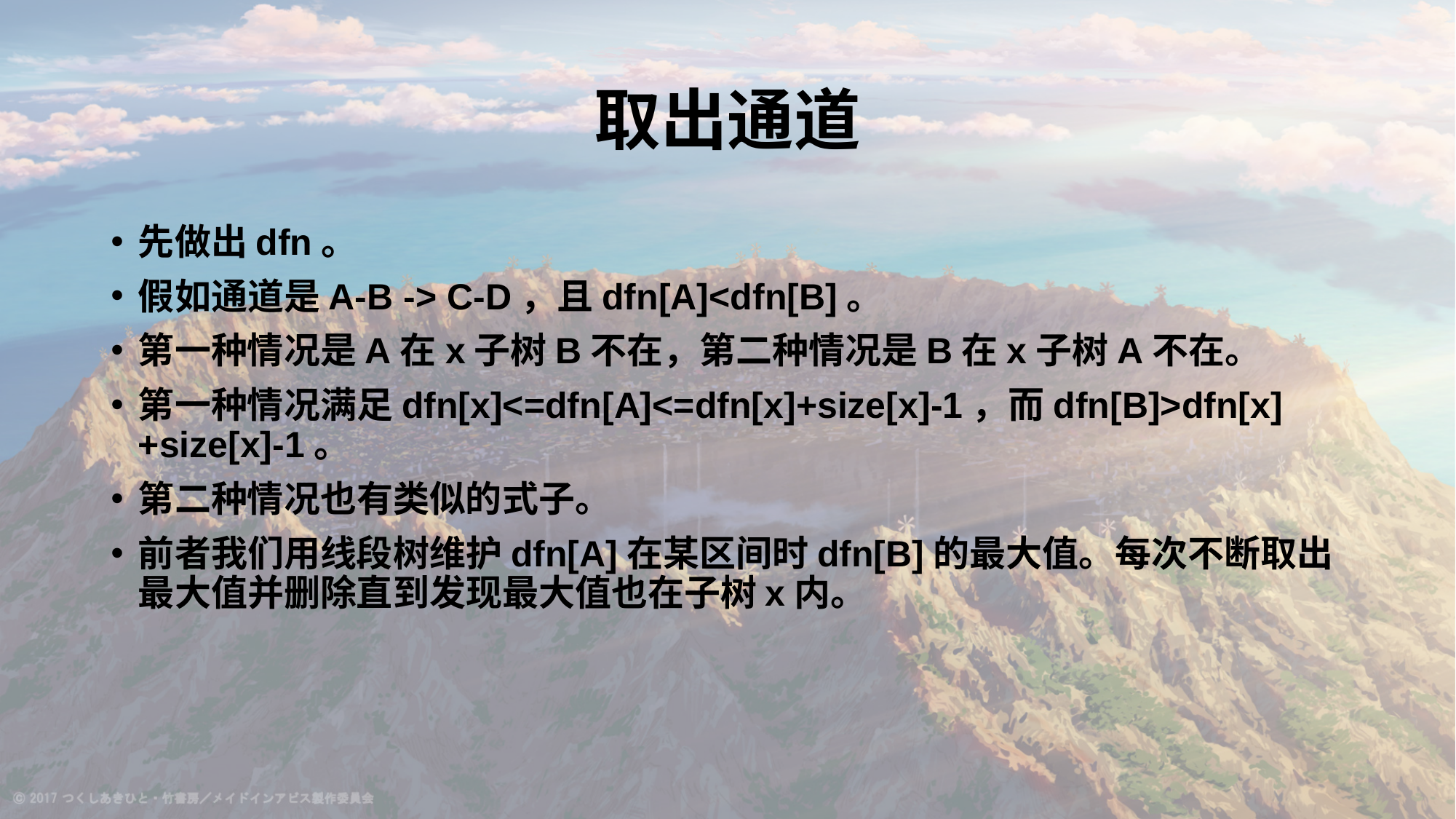

# 取出通道
先做出dfn。
假如通道是A-B -> C-D，且dfn[A]<dfn[B]。
第一种情况是A在x子树B不在，第二种情况是B在x子树A不在。
第一种情况满足dfn[x]<=dfn[A]<=dfn[x]+size[x]-1，而dfn[B]>dfn[x]+size[x]-1。
第二种情况也有类似的式子。
前者我们用线段树维护dfn[A]在某区间时dfn[B]的最大值。每次不断取出最大值并删除直到发现最大值也在子树x内。